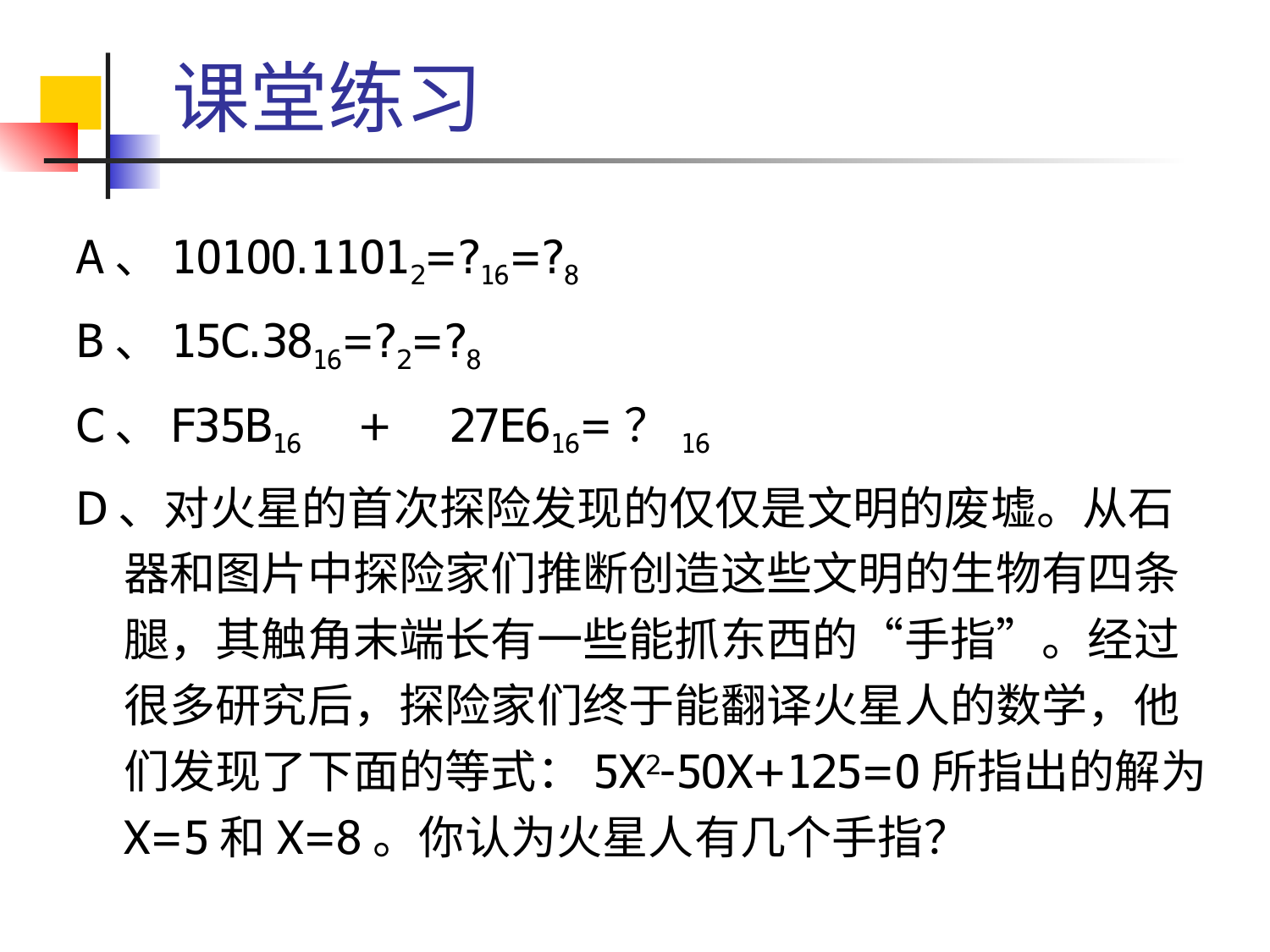

# 课堂练习
A、10100.11012=?16=?8
B、15C.3816=?2=?8
C、F35B16    +    27E616=？16
D、对火星的首次探险发现的仅仅是文明的废墟。从石器和图片中探险家们推断创造这些文明的生物有四条腿，其触角末端长有一些能抓东西的“手指”。经过很多研究后，探险家们终于能翻译火星人的数学，他们发现了下面的等式：5X2-50X+125=0所指出的解为X=5和X=8。你认为火星人有几个手指？